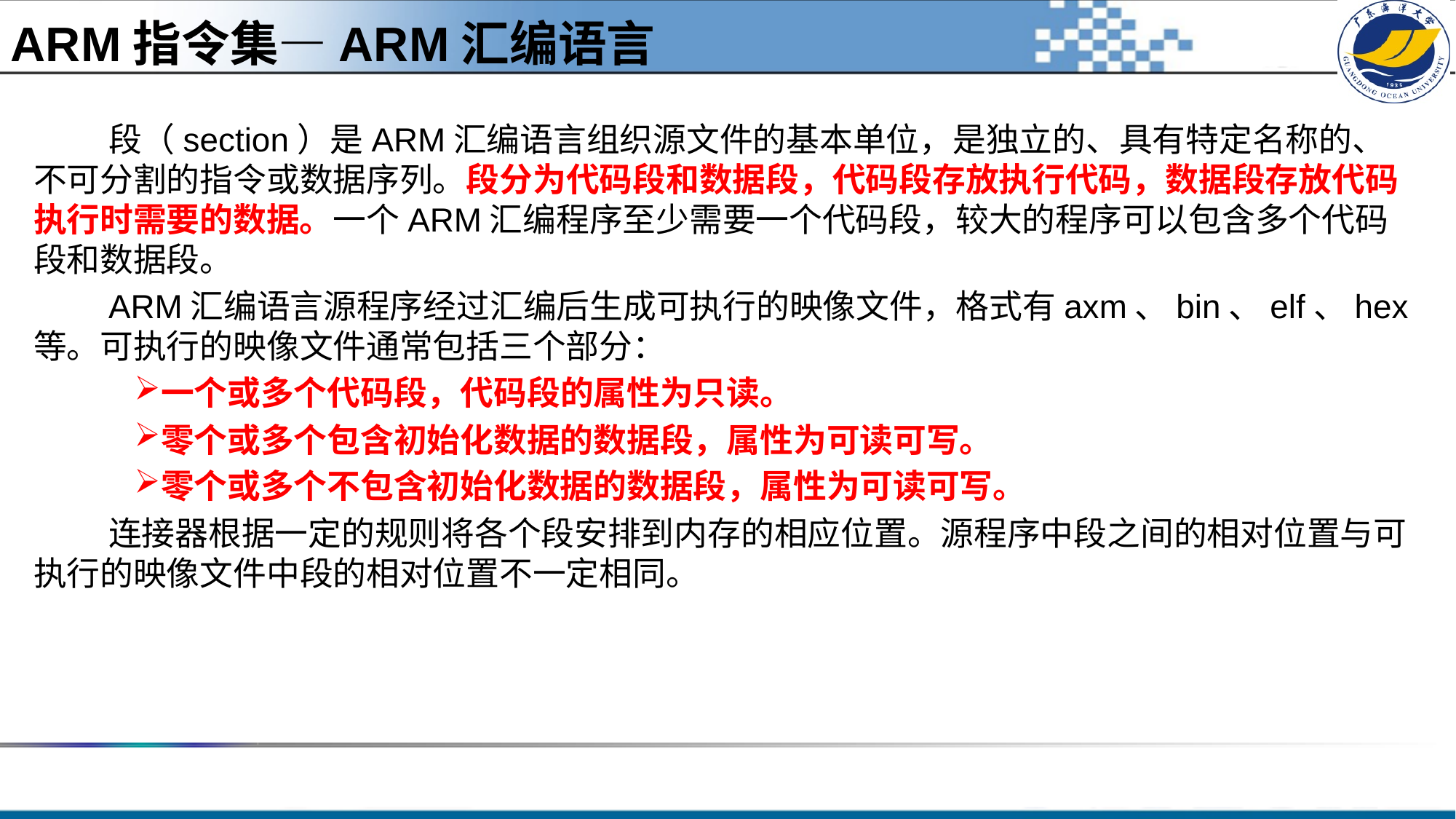

ARM指令集—ARM汇编语言
段（section）是ARM汇编语言组织源文件的基本单位，是独立的、具有特定名称的、不可分割的指令或数据序列。段分为代码段和数据段，代码段存放执行代码，数据段存放代码执行时需要的数据。一个ARM汇编程序至少需要一个代码段，较大的程序可以包含多个代码段和数据段。
ARM汇编语言源程序经过汇编后生成可执行的映像文件，格式有axm、bin、elf、hex等。可执行的映像文件通常包括三个部分：
一个或多个代码段，代码段的属性为只读。
零个或多个包含初始化数据的数据段，属性为可读可写。
零个或多个不包含初始化数据的数据段，属性为可读可写。
连接器根据一定的规则将各个段安排到内存的相应位置。源程序中段之间的相对位置与可执行的映像文件中段的相对位置不一定相同。
179